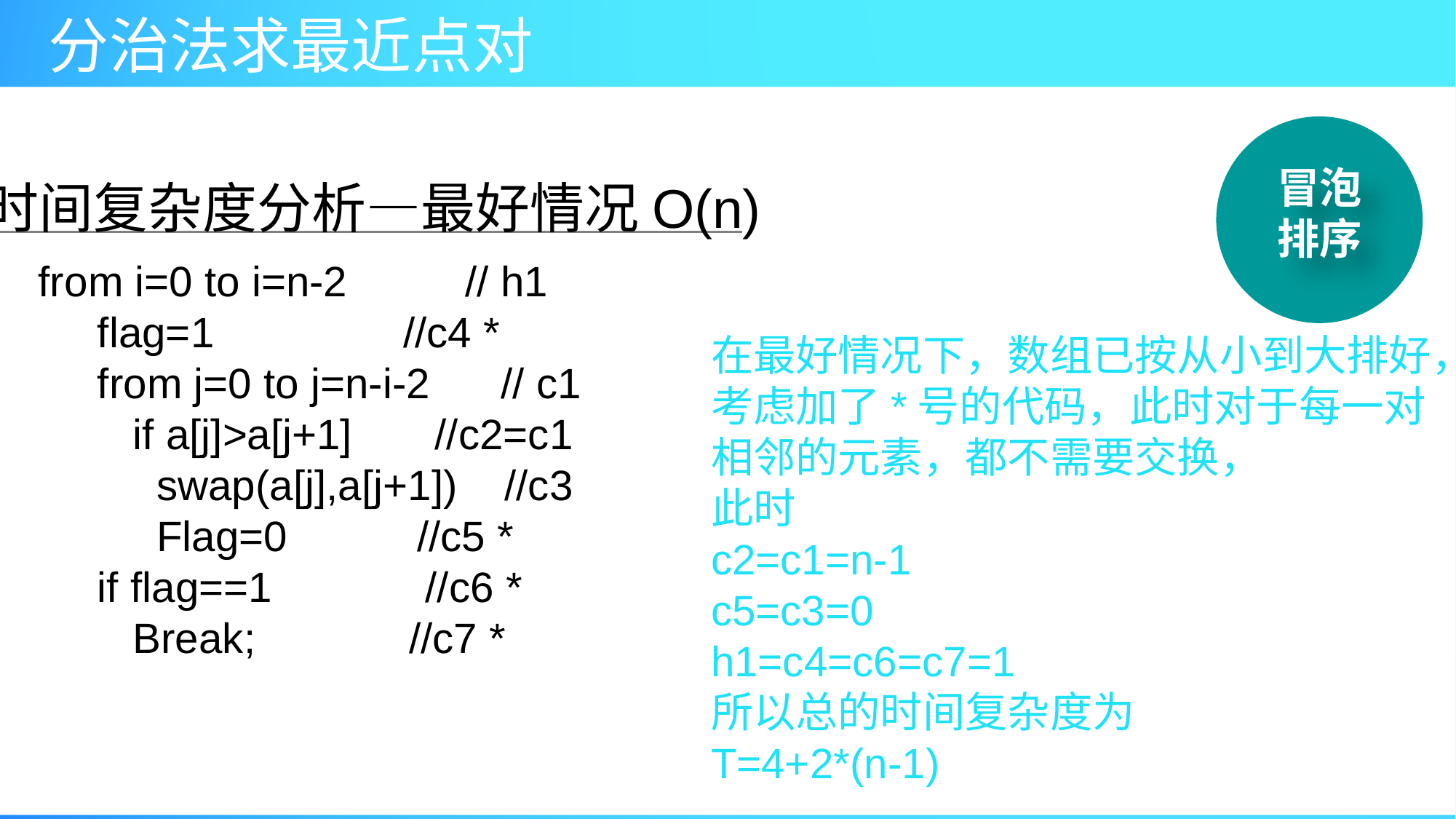

冒泡排序
时间复杂度分析—最好情况O(n)
from i=0 to i=n-2          // h1
     flag=1                //c4 *
     from j=0 to j=n-i-2      // c1
        if a[j]>a[j+1]       //c2=c1
          swap(a[j],a[j+1])    //c3
          Flag=0           //c5 *
     if flag==1             //c6 *
        Break;             //c7 *
在最好情况下，数组已按从小到大排好，考虑加了*号的代码，此时对于每一对相邻的元素，都不需要交换，
此时
c2=c1=n-1
c5=c3=0
h1=c4=c6=c7=1
所以总的时间复杂度为
T=4+2*(n-1)